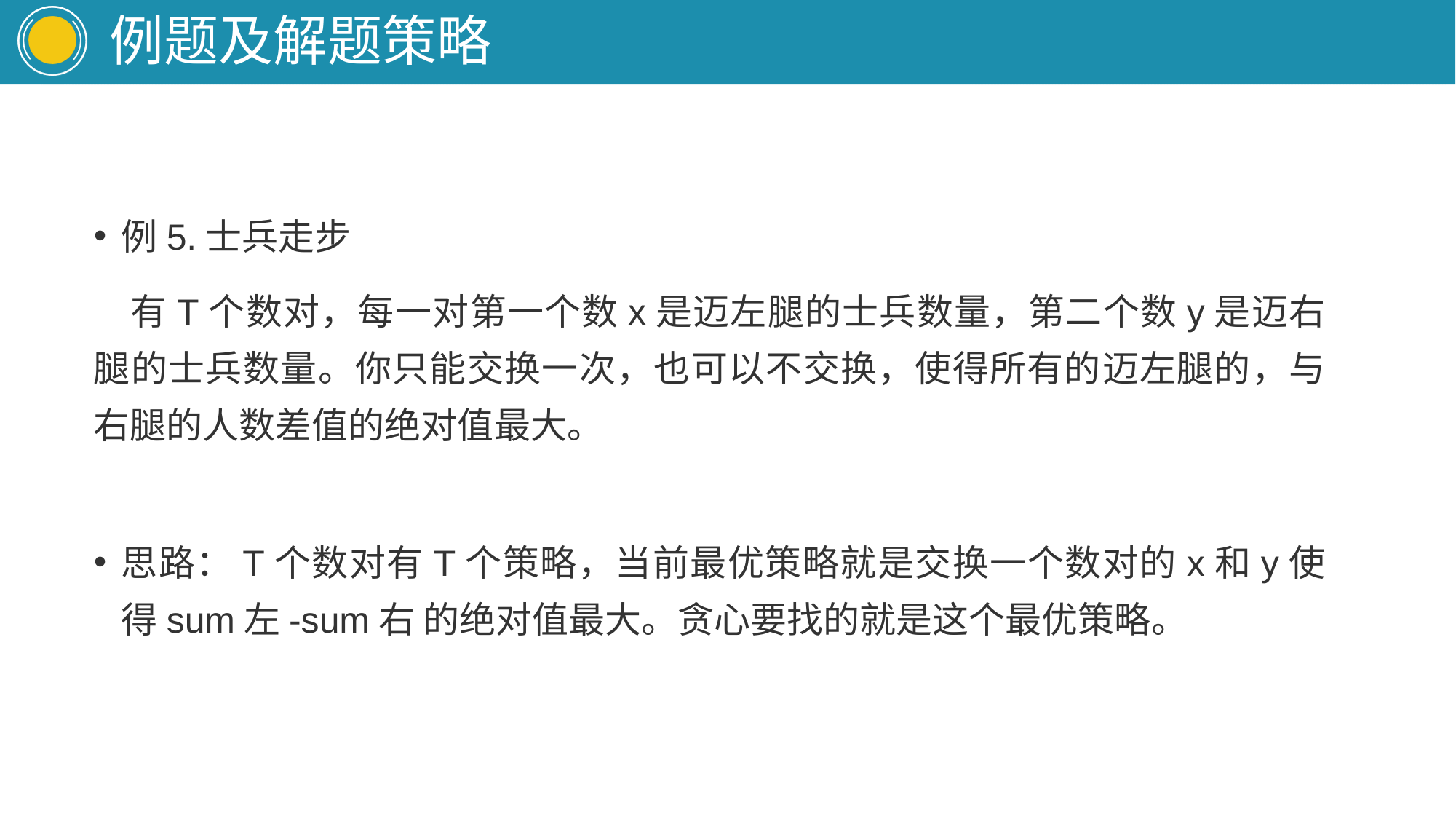

# 例题及解题策略
例5.士兵走步
   有T个数对，每一对第一个数x是迈左腿的士兵数量，第二个数y是迈右腿的士兵数量。你只能交换一次，也可以不交换，使得所有的迈左腿的，与右腿的人数差值的绝对值最大。

思路：T个数对有T个策略，当前最优策略就是交换一个数对的x和y使得sum左-sum右 的绝对值最大。贪心要找的就是这个最优策略。